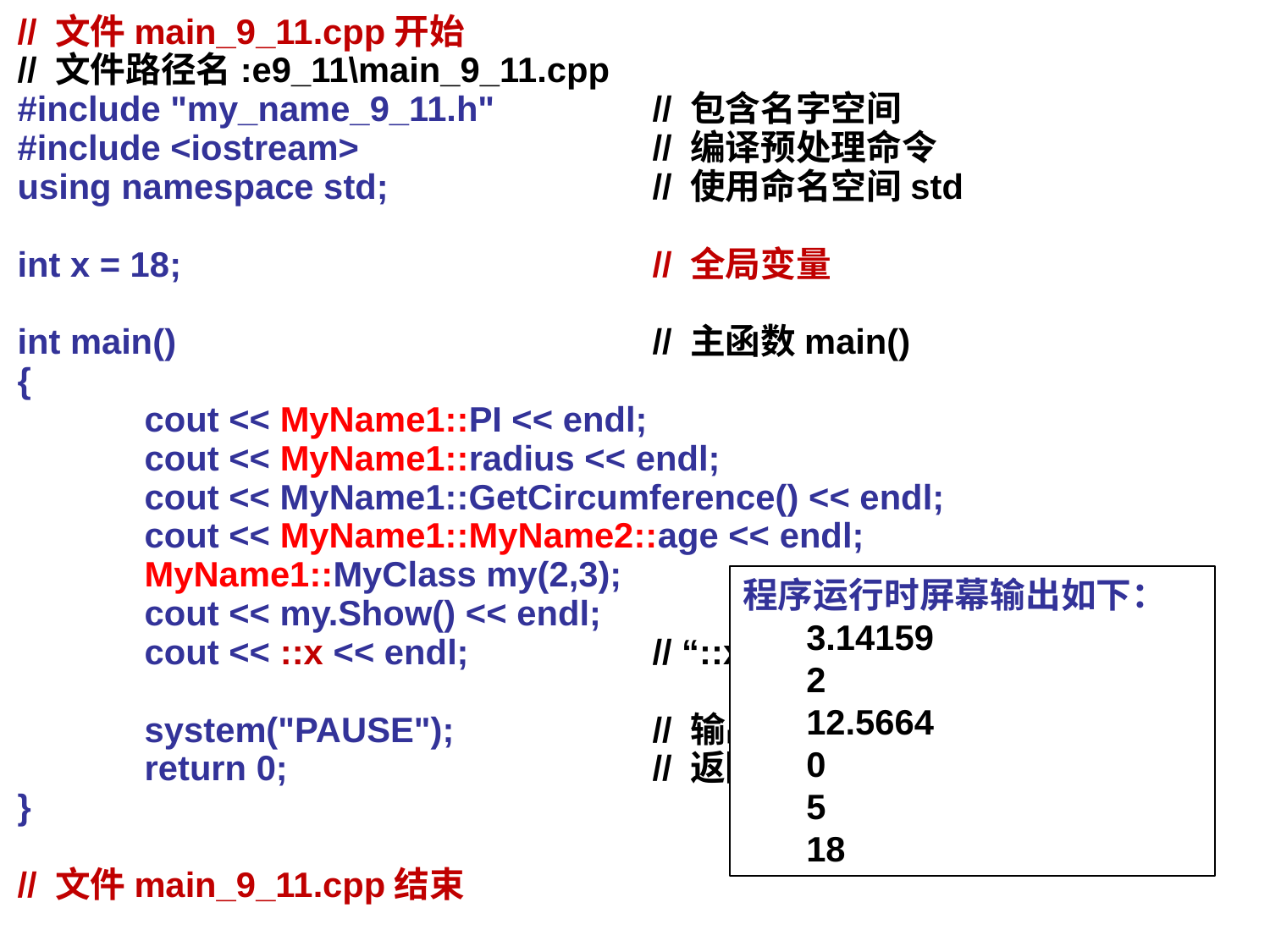

// 文件main_9_11.cpp开始
// 文件路径名:e9_11\main_9_11.cpp
#include "my_name_9_11.h"		// 包含名字空间
#include <iostream>               		// 编译预处理命令
using namespace std;			// 使用命名空间std

int x = 18;				// 全局变量

int main()				// 主函数main()
{
	cout << MyName1::PI << endl;
	cout << MyName1::radius << endl;
	cout << MyName1::GetCircumference() << endl;
	cout << MyName1::MyName2::age << endl;
	MyName1::MyClass my(2,3);
	cout << my.Show() << endl;
	cout << ::x << endl;		// “::x”表示全局变量x

	system("PAUSE");		// 输出系统提示信息
	return 0;               		// 返回值0, 返回操作系统
}

// 文件main_9_11.cpp结束
程序运行时屏幕输出如下：
3.14159
2
12.5664
0
5
18